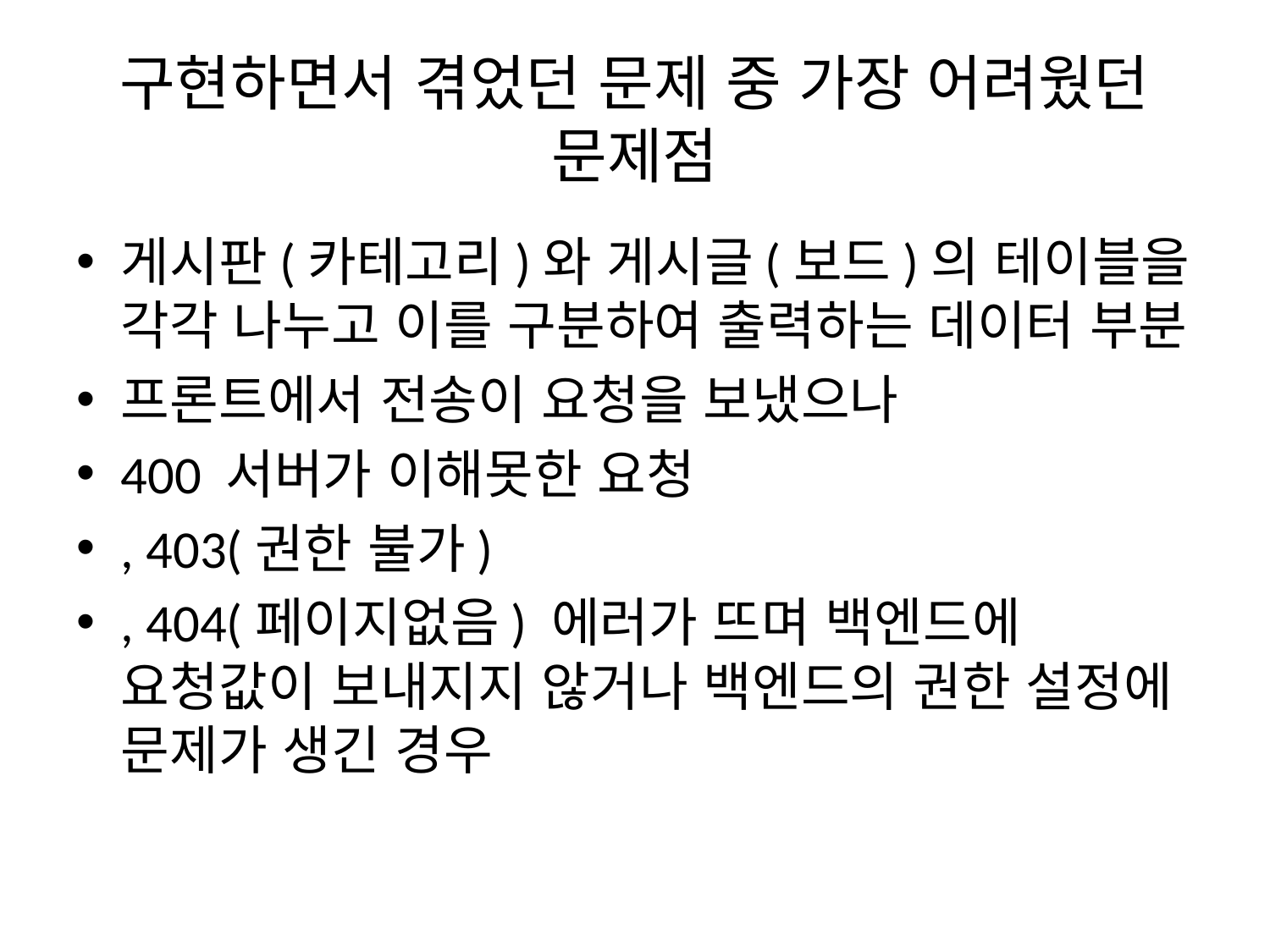

# 구현하면서 겪었던 문제 중 가장 어려웠던 문제점
게시판(카테고리)와 게시글(보드)의 테이블을 각각 나누고 이를 구분하여 출력하는 데이터 부분
프론트에서 전송이 요청을 보냈으나
400 서버가 이해못한 요청
, 403(권한 불가)
, 404(페이지없음) 에러가 뜨며 백엔드에 요청값이 보내지지 않거나 백엔드의 권한 설정에 문제가 생긴 경우